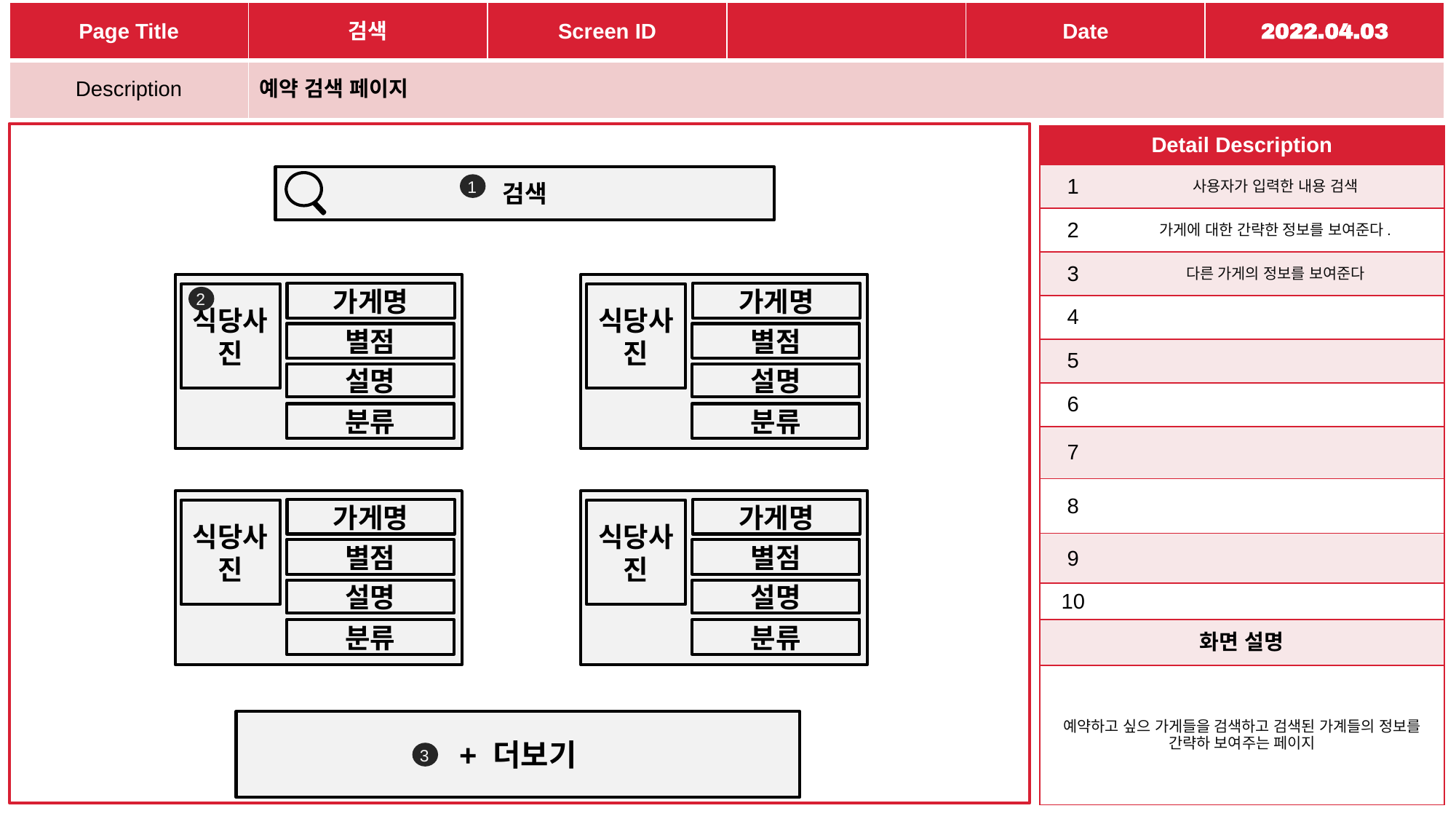

| Page Title | 검색 | Screen ID |  | Date | 2022.04.03 |
| --- | --- | --- | --- | --- | --- |
| Description | 예약 검색 페이지 |  |  |  |  |

| Detail Description |  |
| --- | --- |
| 1 | 사용자가 입력한 내용 검색 |
| 2 | 가게에 대한 간략한 정보를 보여준다. |
| 3 | 다른 가게의 정보를 보여준다 |
| 4 |  |
| 5 |  |
| 6 |  |
| 7 |  |
| 8 |  |
| 9 |  |
| 10 |  |
| 화면 설명 |  |
| 예약하고 싶으 가게들을 검색하고 검색된 가계들의 정보를 간략하 보여주는 페이지 |  |
검색

1

가게명
식당사진
별점
설명
분류

가게명
식당사진
별점
설명
분류
2

가게명
식당사진
별점
설명
분류

가게명
식당사진
별점
설명
분류

+ 더보기
3